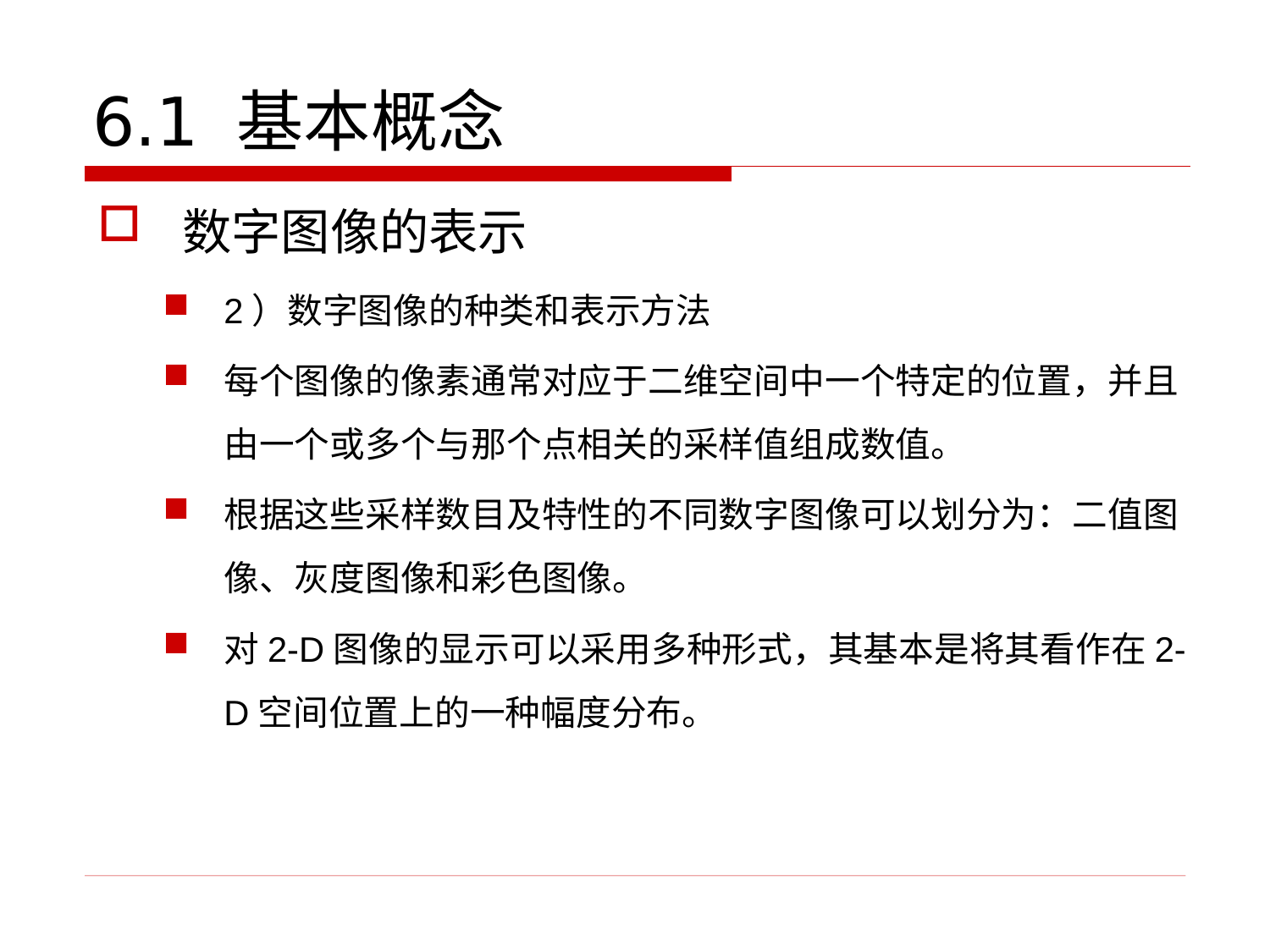

# 6.1 基本概念
数字图像的表示
2）数字图像的种类和表示方法
每个图像的像素通常对应于二维空间中一个特定的位置，并且由一个或多个与那个点相关的采样值组成数值。
根据这些采样数目及特性的不同数字图像可以划分为：二值图像、灰度图像和彩色图像。
对2-D图像的显示可以采用多种形式，其基本是将其看作在2-D空间位置上的一种幅度分布。
5